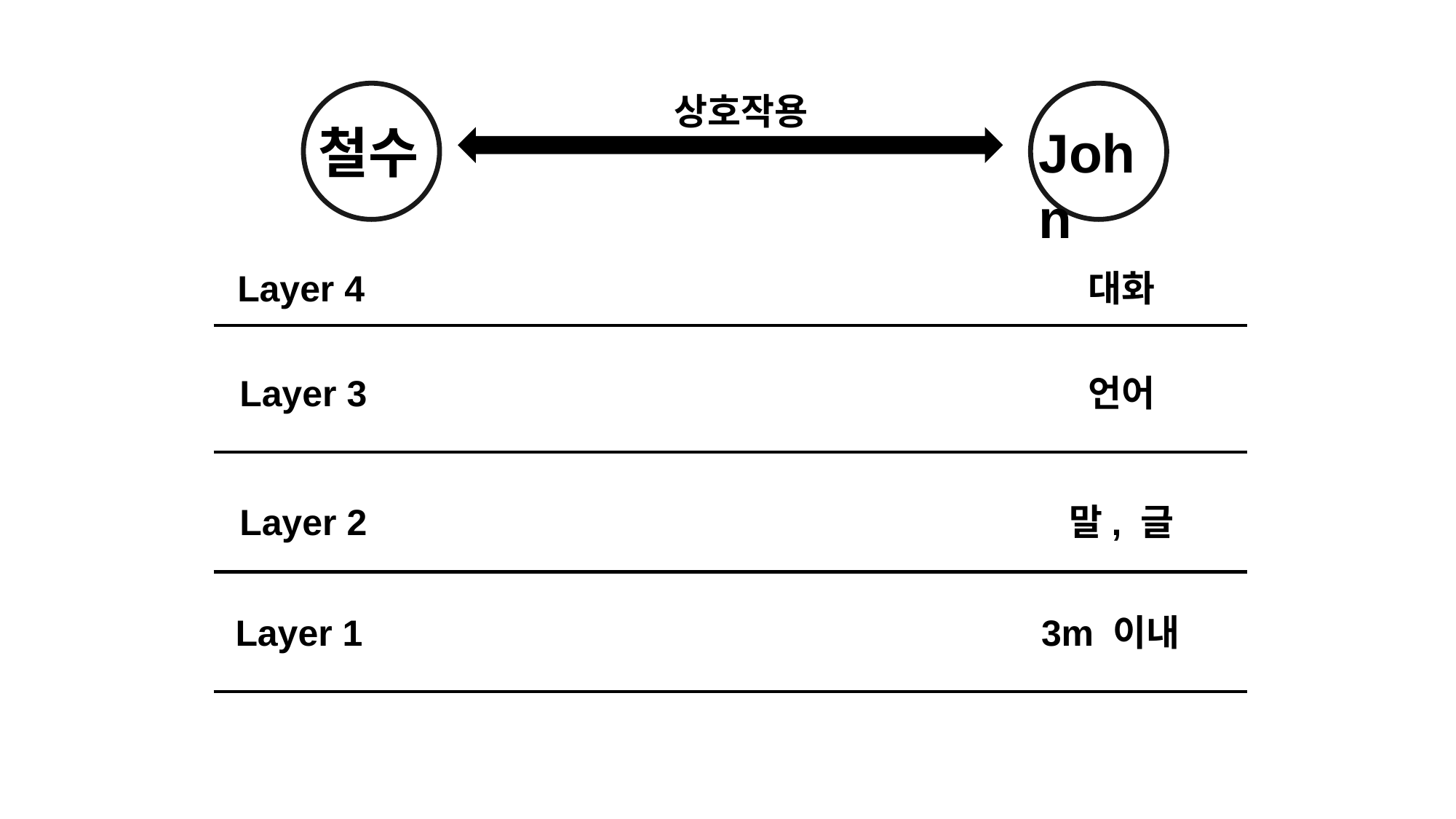

상호작용

John
철수

Layer 4
대화
Layer 3
언어
Layer 2
말, 글
Layer 1
3m 이내